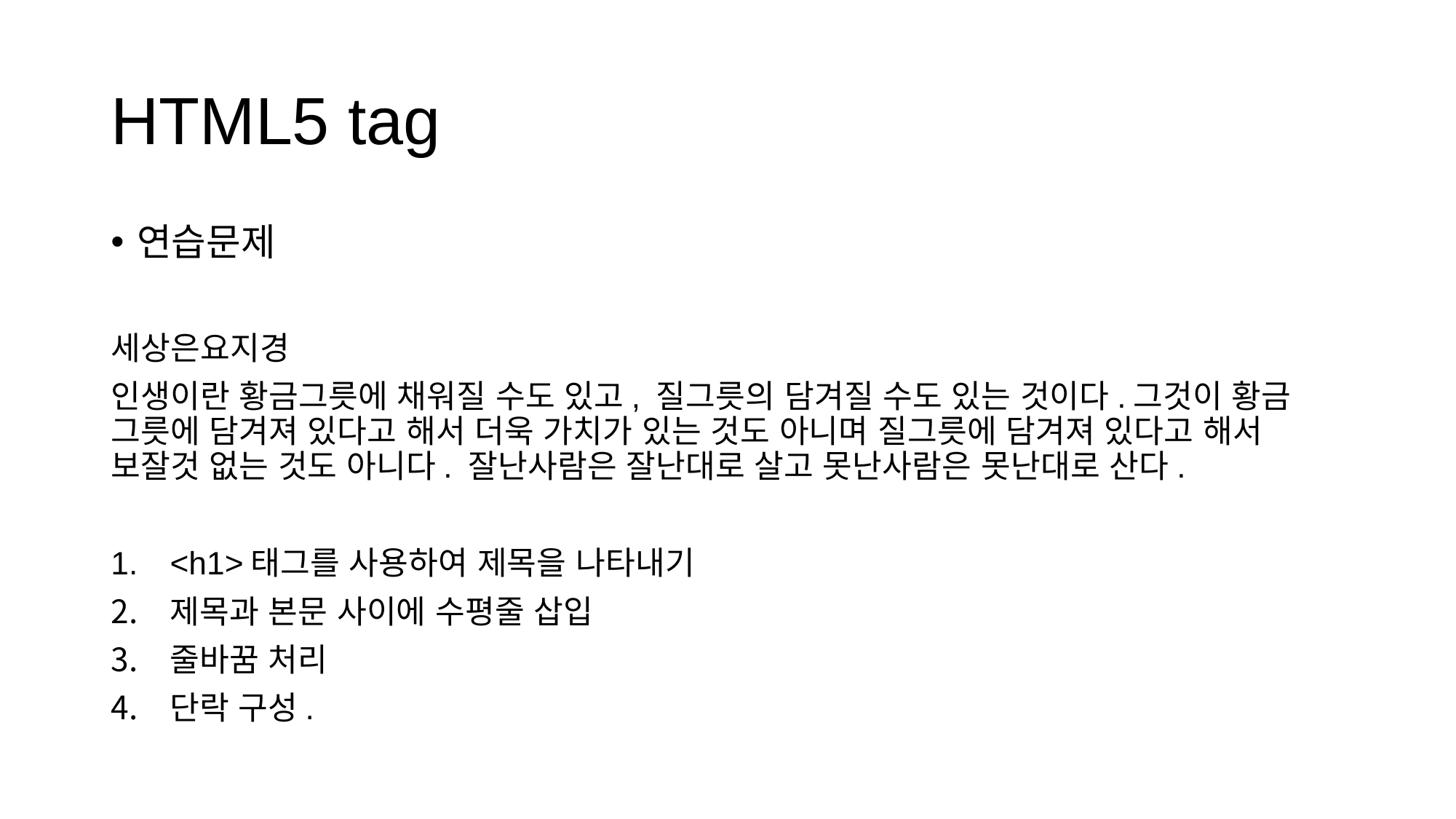

# HTML5 tag
연습문제

세상은요지경
인생이란 황금그릇에 채워질 수도 있고, 질그릇의 담겨질 수도 있는 것이다.그것이 황금 그릇에 담겨져 있다고 해서 더욱 가치가 있는 것도 아니며 질그릇에 담겨져 있다고 해서 보잘것 없는 것도 아니다. 잘난사람은 잘난대로 살고 못난사람은 못난대로 산다.

<h1>태그를 사용하여 제목을 나타내기
제목과 본문 사이에 수평줄 삽입
줄바꿈 처리
단락 구성.